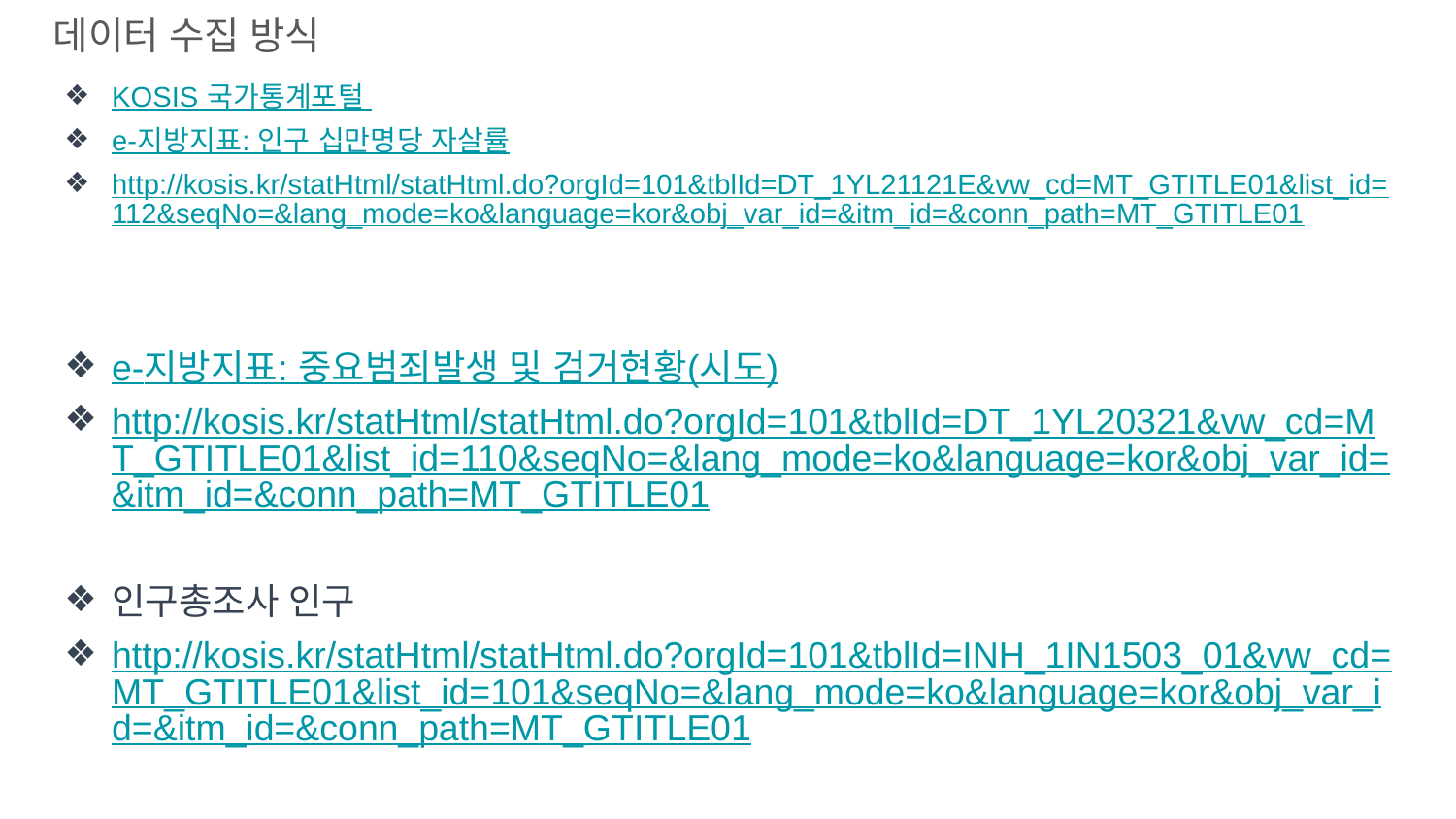

데이터 수집 방식
KOSIS 국가통계포털
e-지방지표: 인구 십만명당 자살률
http://kosis.kr/statHtml/statHtml.do?orgId=101&tblId=DT_1YL21121E&vw_cd=MT_GTITLE01&list_id=112&seqNo=&lang_mode=ko&language=kor&obj_var_id=&itm_id=&conn_path=MT_GTITLE01

e-지방지표: 중요범죄발생 및 검거현황(시도)
http://kosis.kr/statHtml/statHtml.do?orgId=101&tblId=DT_1YL20321&vw_cd=MT_GTITLE01&list_id=110&seqNo=&lang_mode=ko&language=kor&obj_var_id=&itm_id=&conn_path=MT_GTITLE01

인구총조사 인구
http://kosis.kr/statHtml/statHtml.do?orgId=101&tblId=INH_1IN1503_01&vw_cd=MT_GTITLE01&list_id=101&seqNo=&lang_mode=ko&language=kor&obj_var_id=&itm_id=&conn_path=MT_GTITLE01